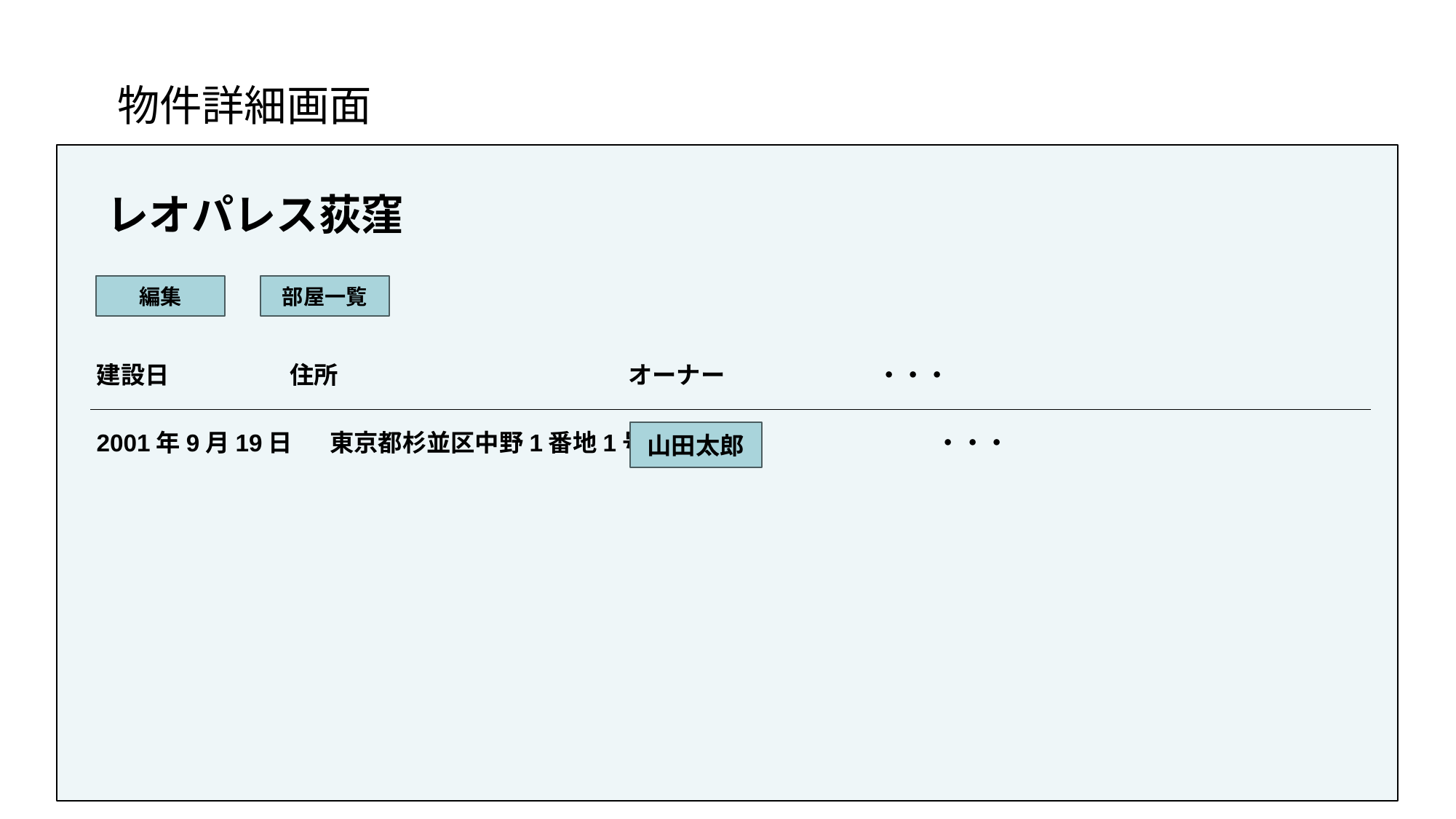

物件詳細画面

レオパレス荻窪
部屋一覧
編集
建設日　　　　　住所　　　　　　　　　　　　オーナー　　　　　 　・・・
2001年9月19日  　東京都杉並区中野1番地1号　　　　　　　　　　　　・・・
山田太郎